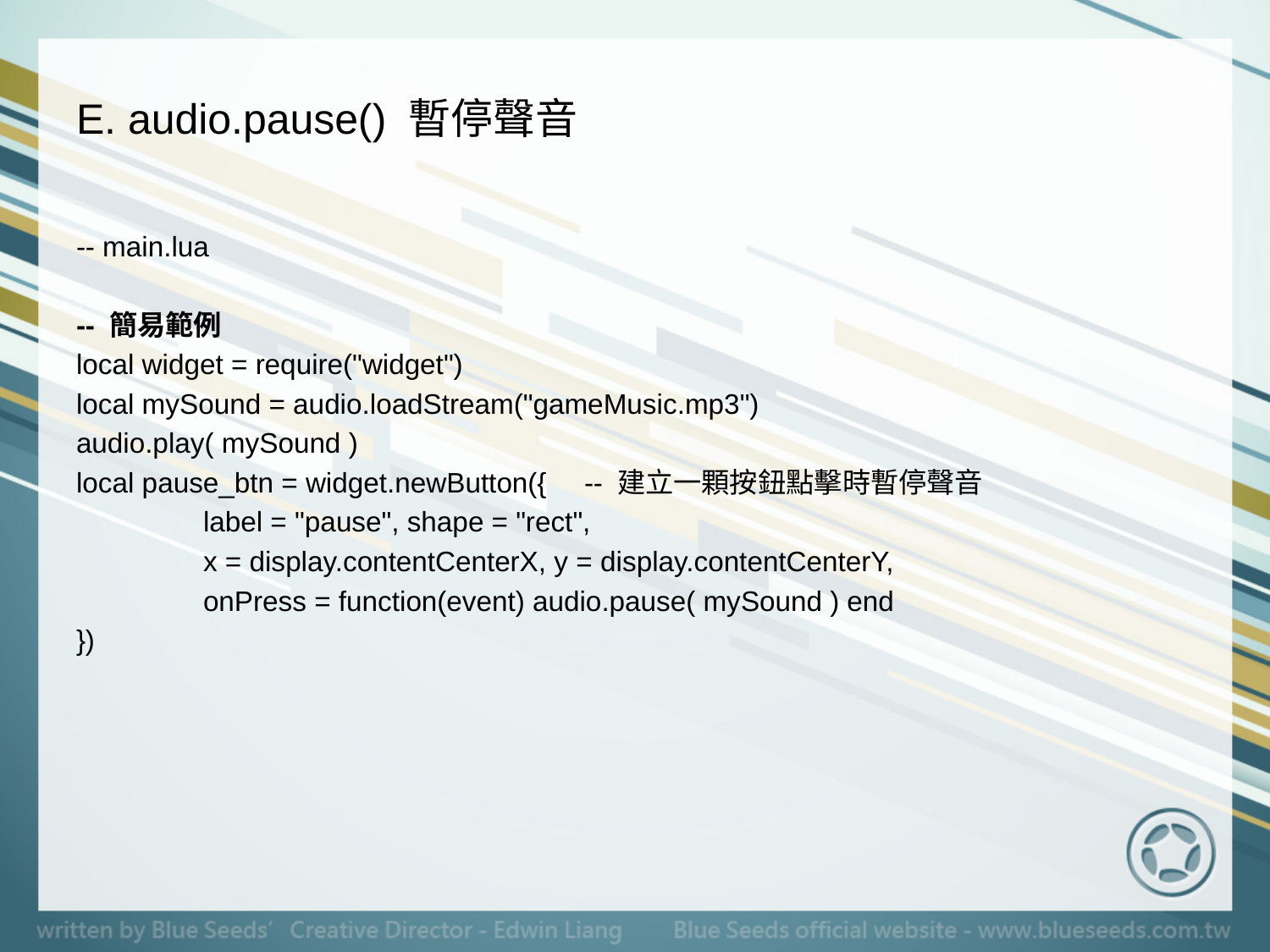

# E. audio.pause() 暫停聲音
-- main.lua

-- 簡易範例
local widget = require("widget")
local mySound = audio.loadStream("gameMusic.mp3")
audio.play( mySound )
local pause_btn = widget.newButton({	-- 建立一顆按鈕點擊時暫停聲音
	label = "pause", shape = "rect",
	x = display.contentCenterX, y = display.contentCenterY,
	onPress = function(event) audio.pause( mySound ) end
})